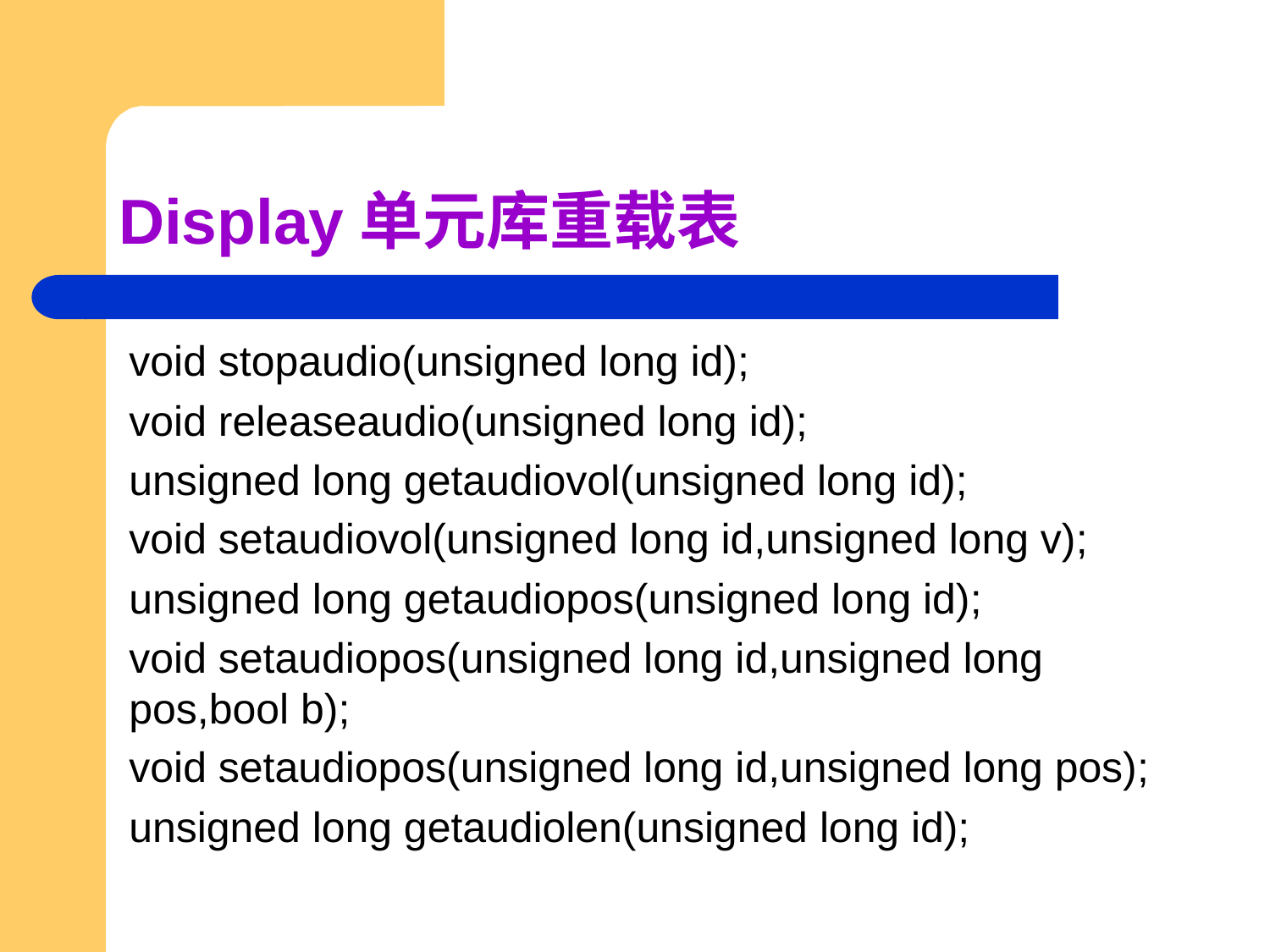

# Display单元库重载表
void stopaudio(unsigned long id);
void releaseaudio(unsigned long id);
unsigned long getaudiovol(unsigned long id);
void setaudiovol(unsigned long id,unsigned long v);
unsigned long getaudiopos(unsigned long id);
void setaudiopos(unsigned long id,unsigned long pos,bool b);
void setaudiopos(unsigned long id,unsigned long pos);
unsigned long getaudiolen(unsigned long id);